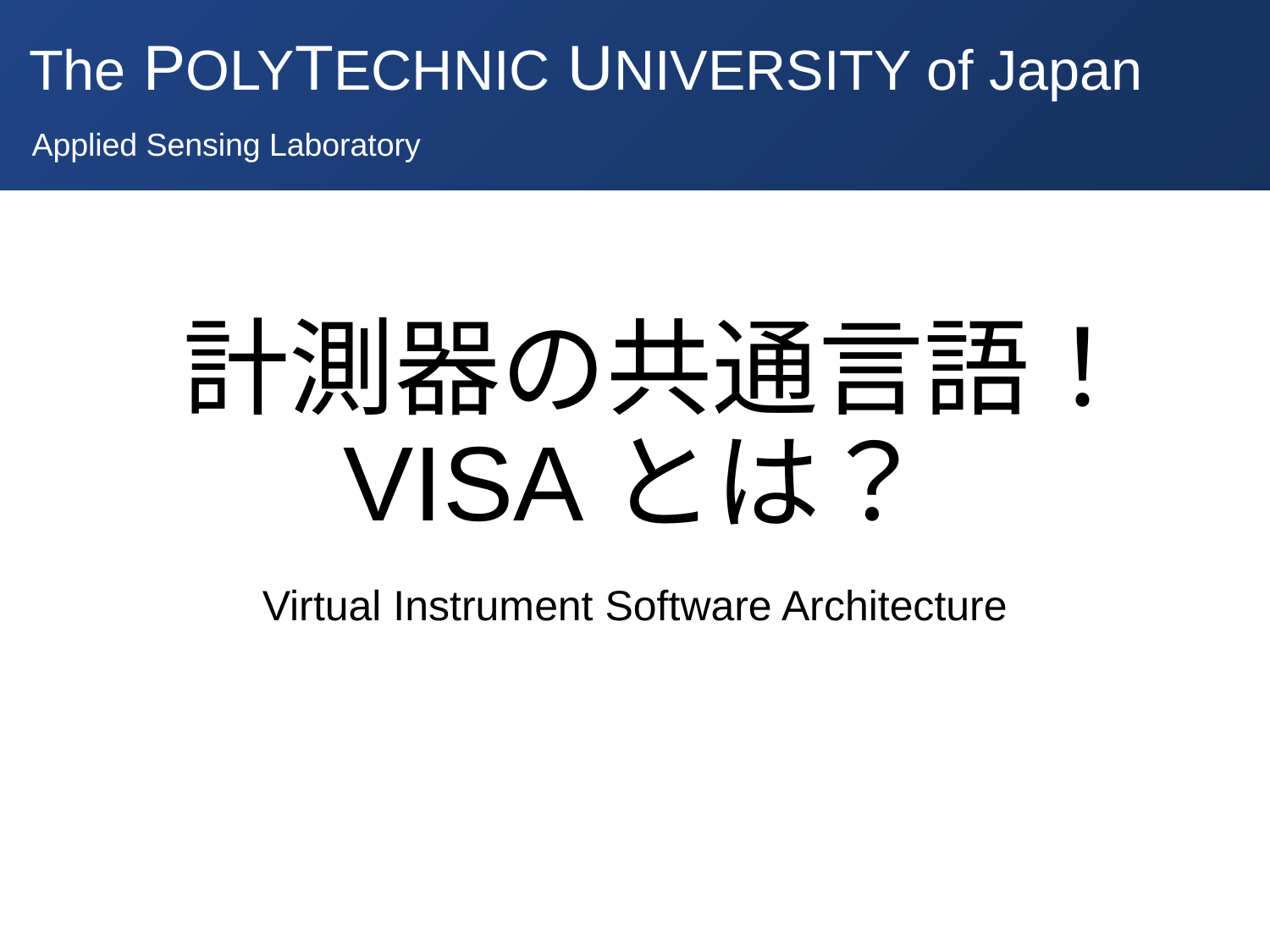

# 計測器の共通言語！ VISAとは？
Virtual Instrument Software Architecture